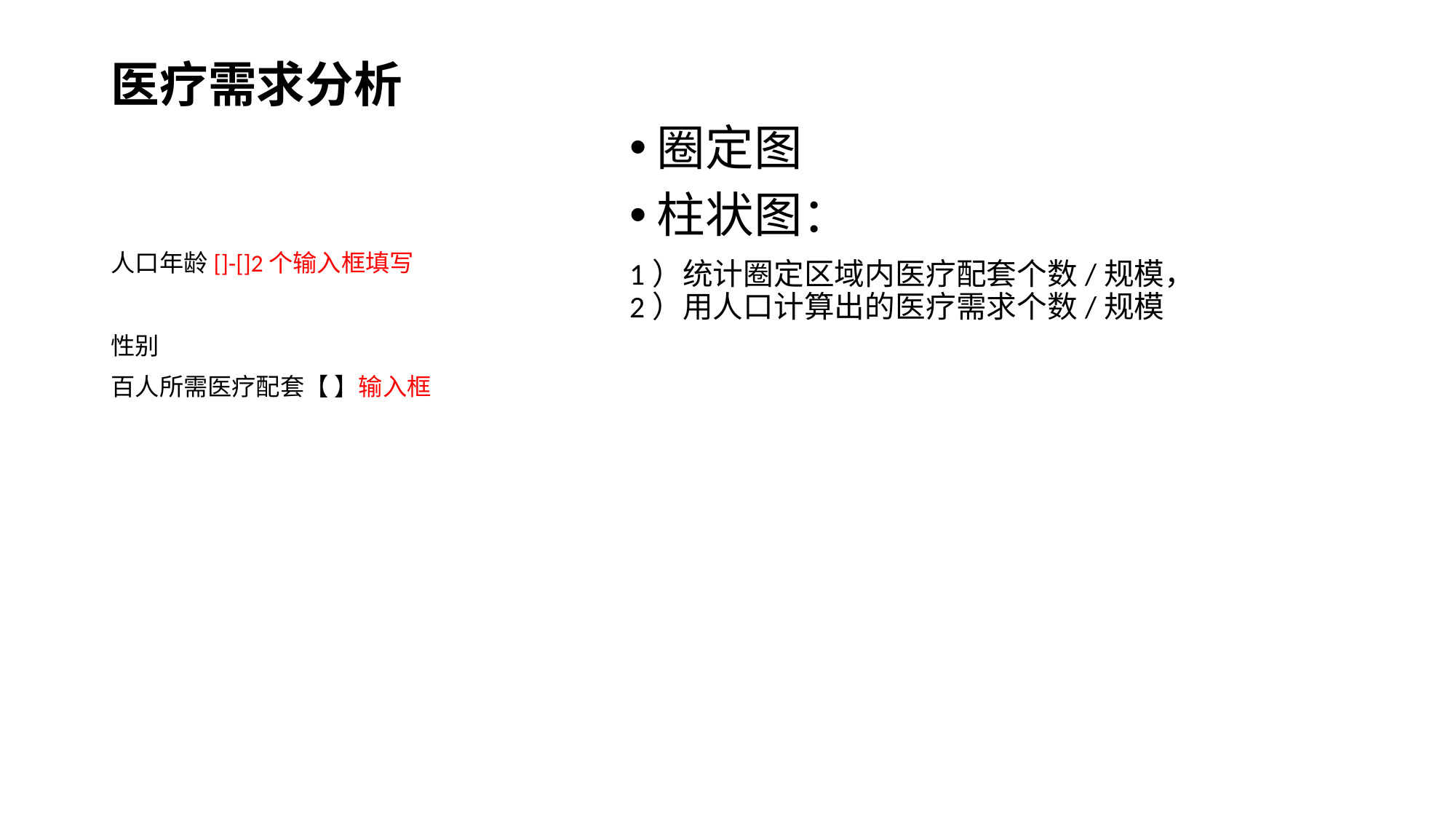

# 医疗需求分析
圈定图
柱状图：
1）统计圈定区域内医疗配套个数/规模，
2）用人口计算出的医疗需求个数/规模

人口年龄[]-[]2个输入框填写

性别
百人所需医疗配套【 】输入框